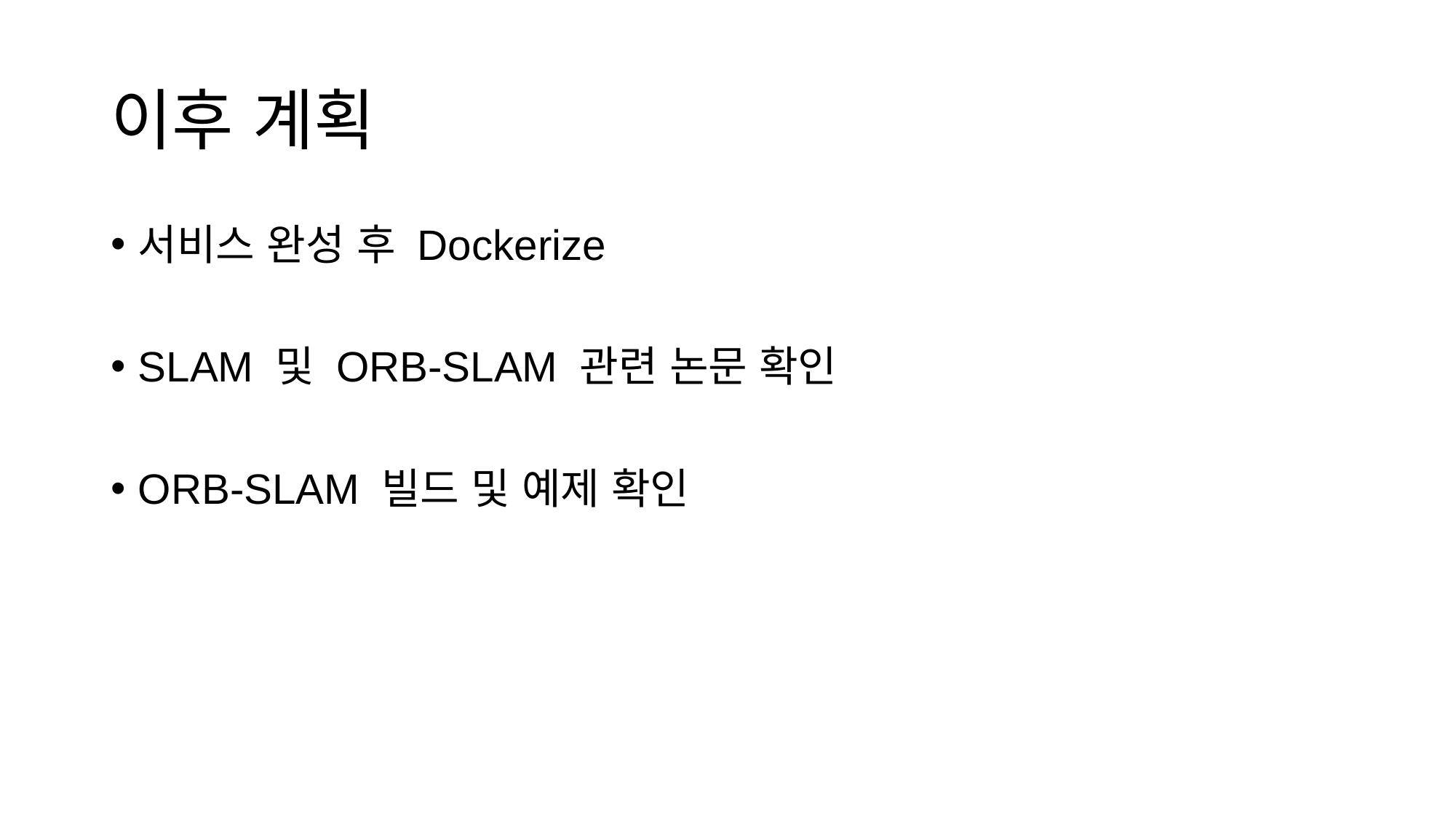

# 이후 계획
서비스 완성 후 Dockerize

SLAM 및 ORB-SLAM 관련 논문 확인

ORB-SLAM 빌드 및 예제 확인